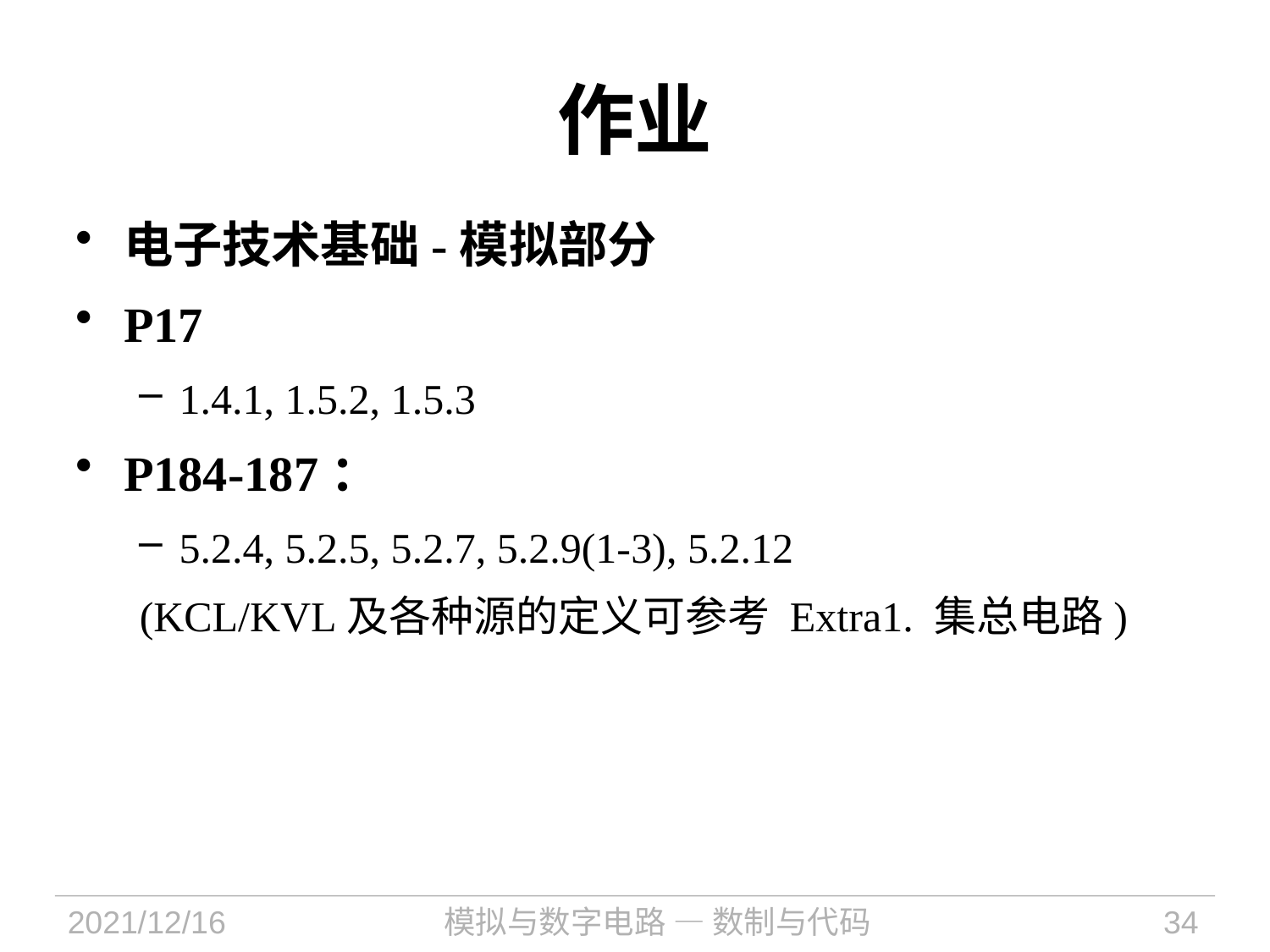

# 作业
电子技术基础-模拟部分
P17
1.4.1, 1.5.2, 1.5.3
P184-187：
5.2.4, 5.2.5, 5.2.7, 5.2.9(1-3), 5.2.12
(KCL/KVL及各种源的定义可参考 Extra1. 集总电路)
2021/12/16
模拟与数字电路 — 数制与代码
34